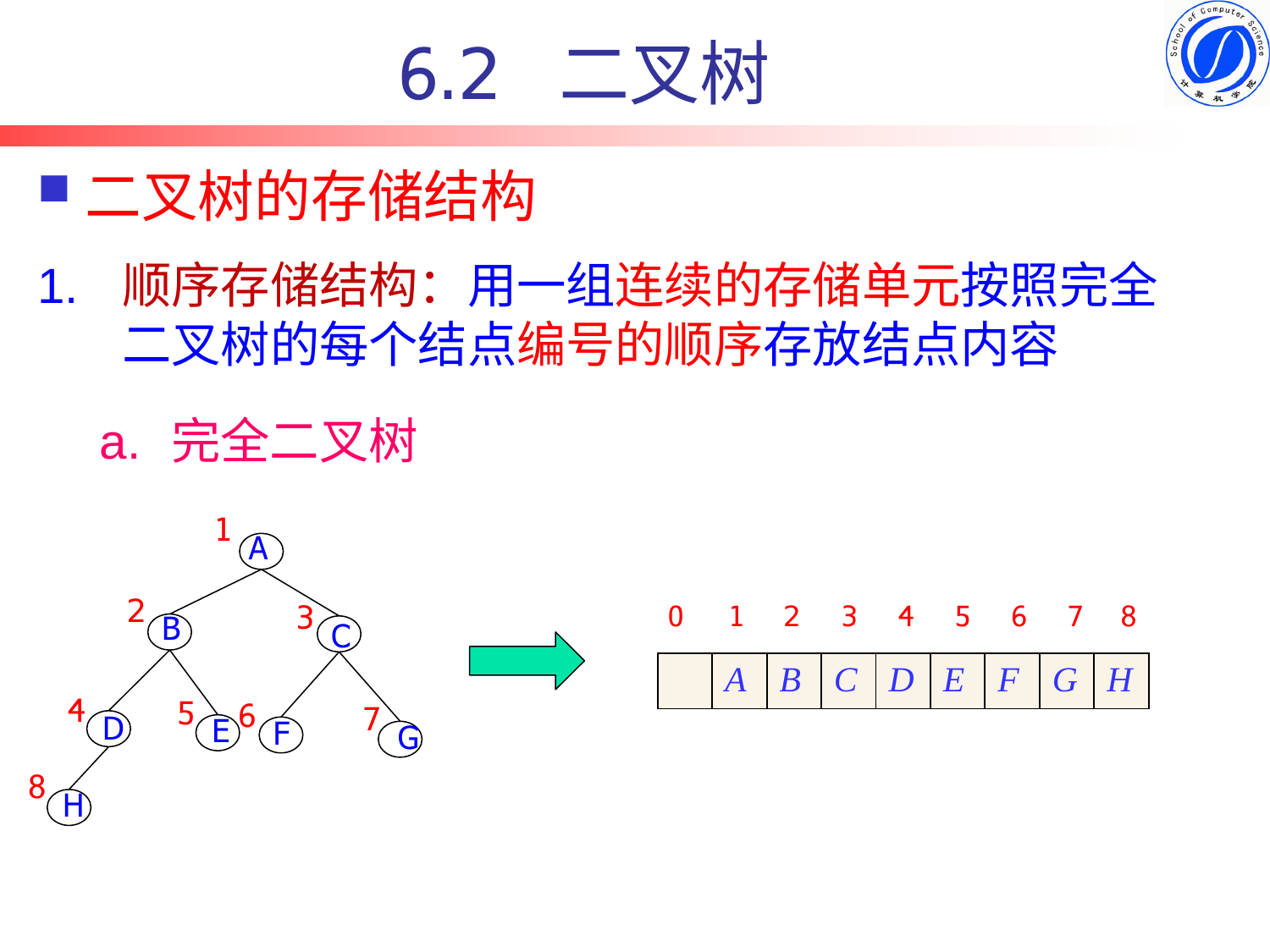

6.2  二叉树
# 二叉树的存储结构
顺序存储结构：用一组连续的存储单元按照完全二叉树的每个结点编号的顺序存放结点内容

完全二叉树
1
2
4
5
6
7
8

3
A
B
D
E
F
G
H

C

0
1
2
3
4
5
6
7
8

|  | A | B | C | D | E | F | G | H |
| --- | --- | --- | --- | --- | --- | --- | --- | --- |